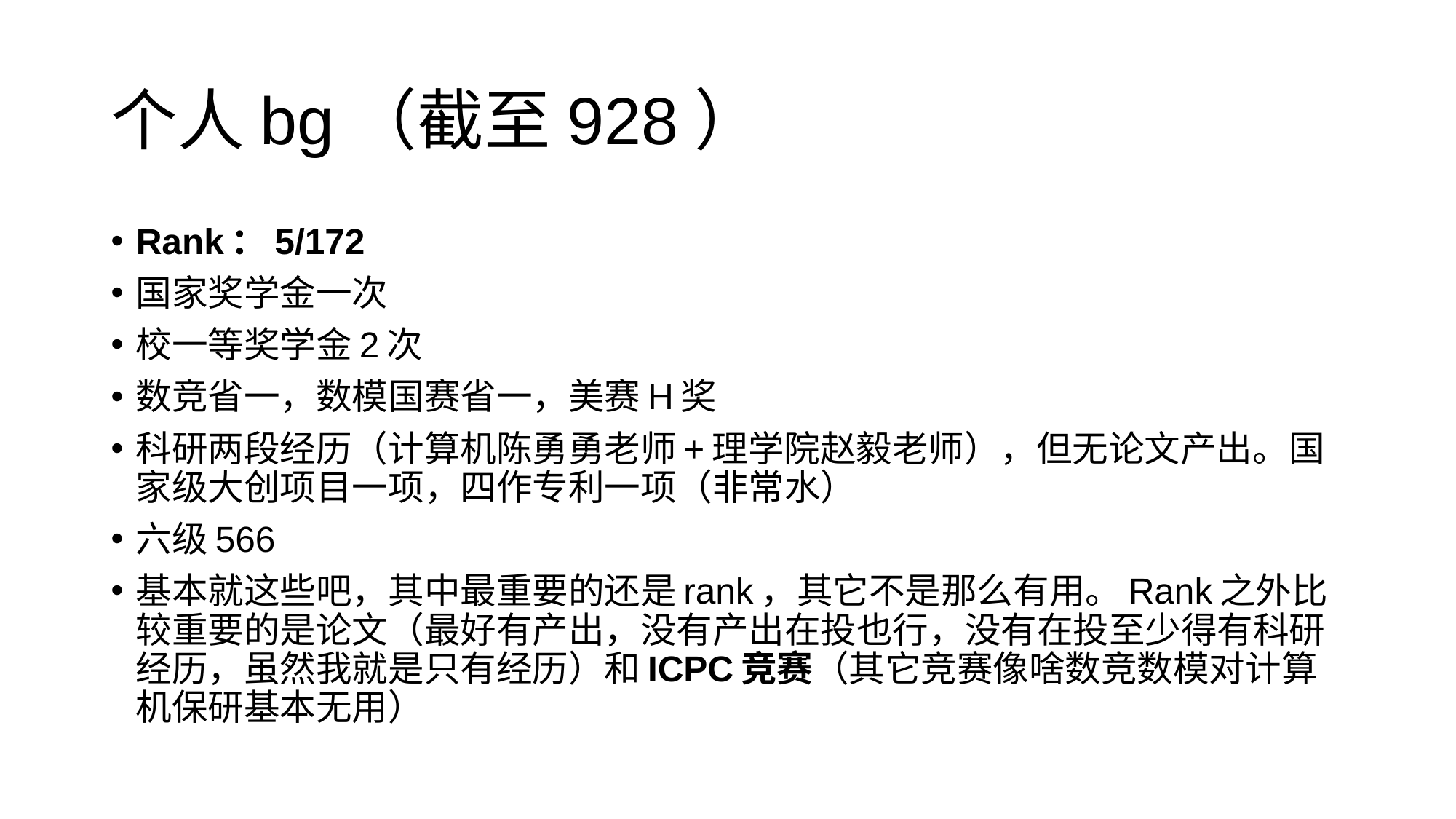

# 个人bg（截至928）
Rank：5/172
国家奖学金一次
校一等奖学金2次
数竞省一，数模国赛省一，美赛H奖
科研两段经历（计算机陈勇勇老师+理学院赵毅老师），但无论文产出。国家级大创项目一项，四作专利一项（非常水）
六级566
基本就这些吧，其中最重要的还是rank，其它不是那么有用。Rank之外比较重要的是论文（最好有产出，没有产出在投也行，没有在投至少得有科研经历，虽然我就是只有经历）和ICPC竞赛（其它竞赛像啥数竞数模对计算机保研基本无用）